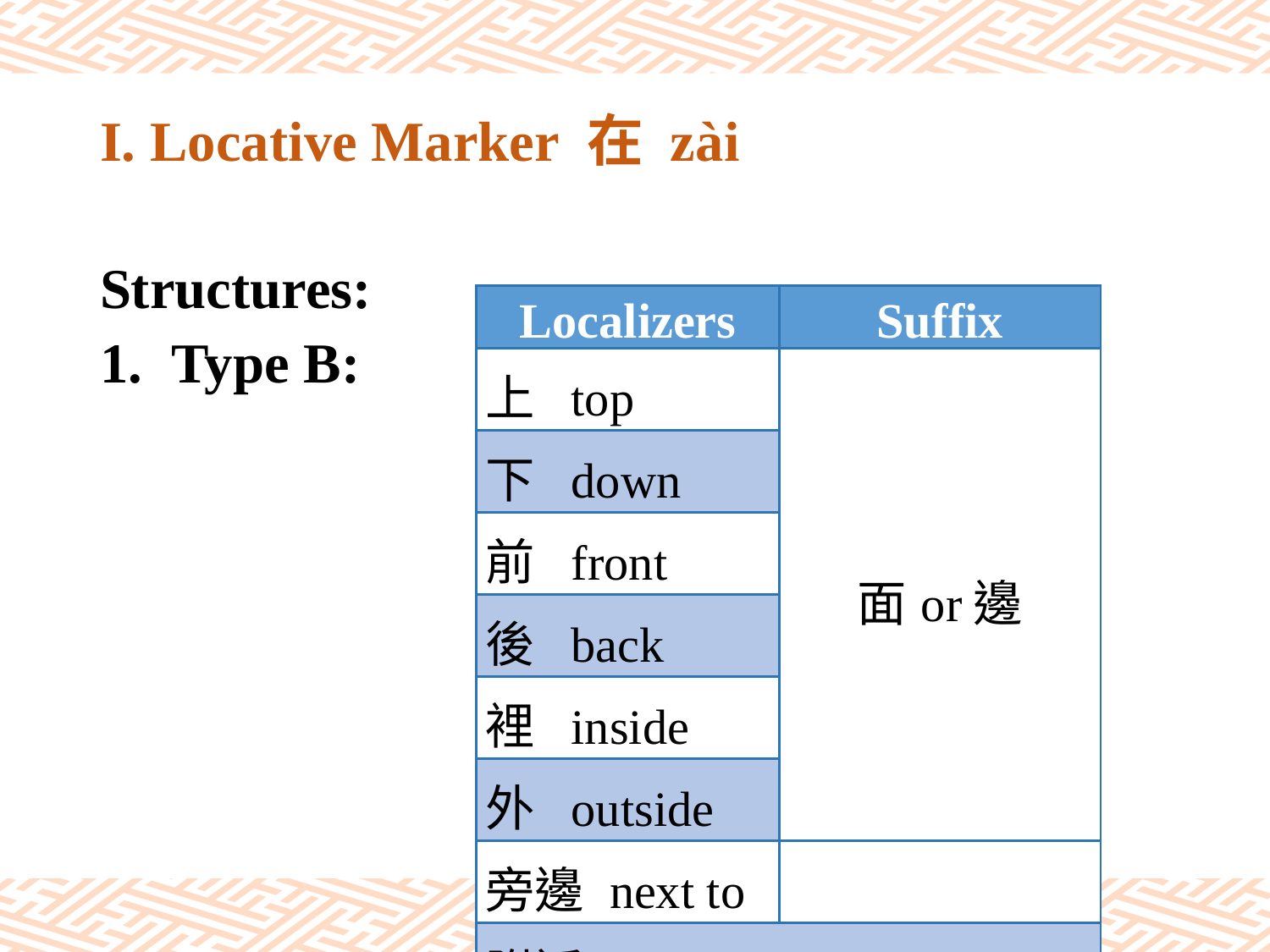

# I. Locative Marker 在 zài
Structures:
Type B:

| Localizers | Suffix |
| --- | --- |
| 上 top | 面or邊 |
| 下 down |  |
| 前 front |  |
| 後 back |  |
| 裡 inside |  |
| 外 outside |  |
| 旁邊 next to |  |
| 附近 nearby |  |